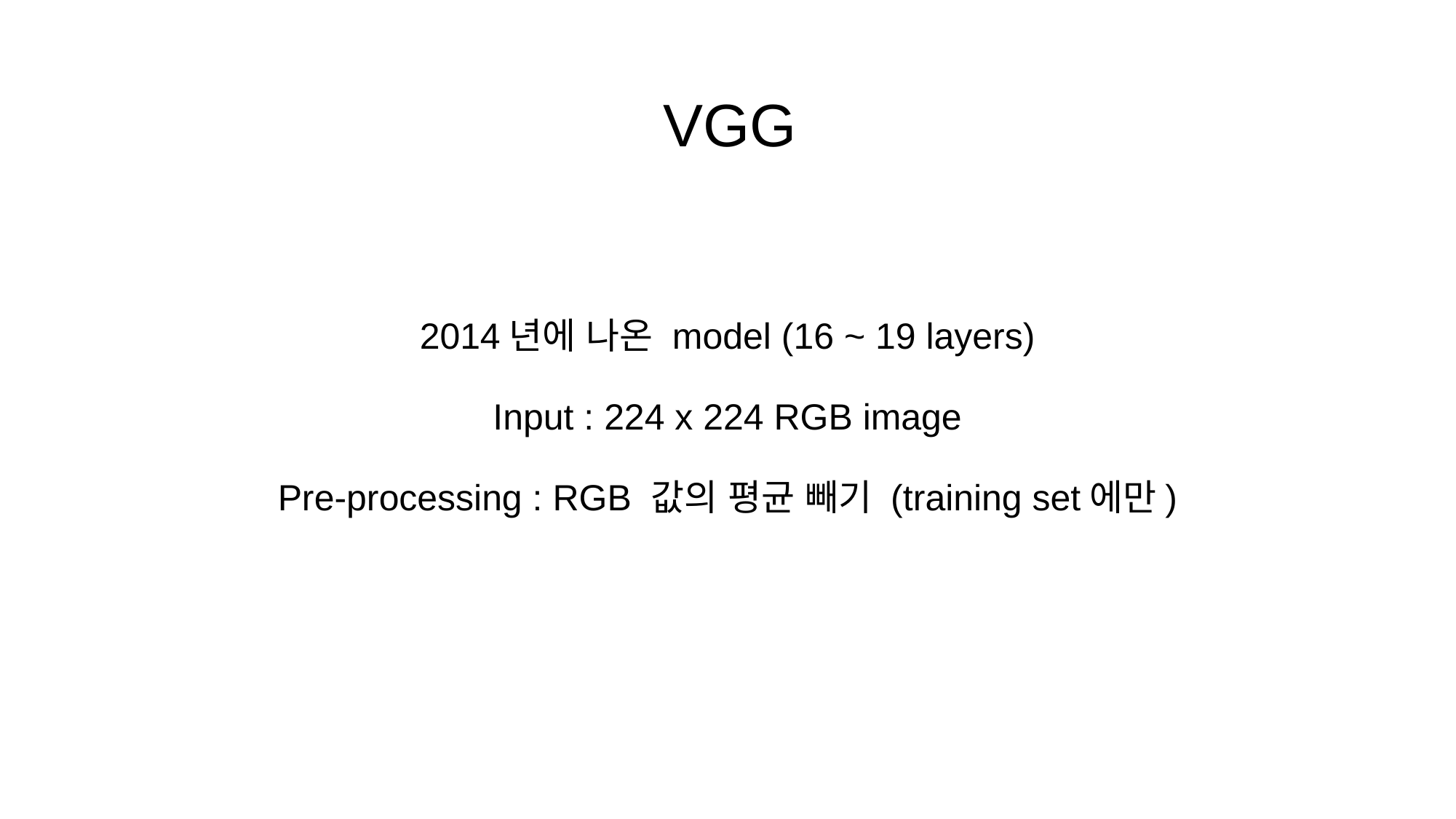

# VGG
2014년에 나온 model (16 ~ 19 layers)
Input : 224 x 224 RGB image
Pre-processing : RGB 값의 평균 빼기 (training set에만)